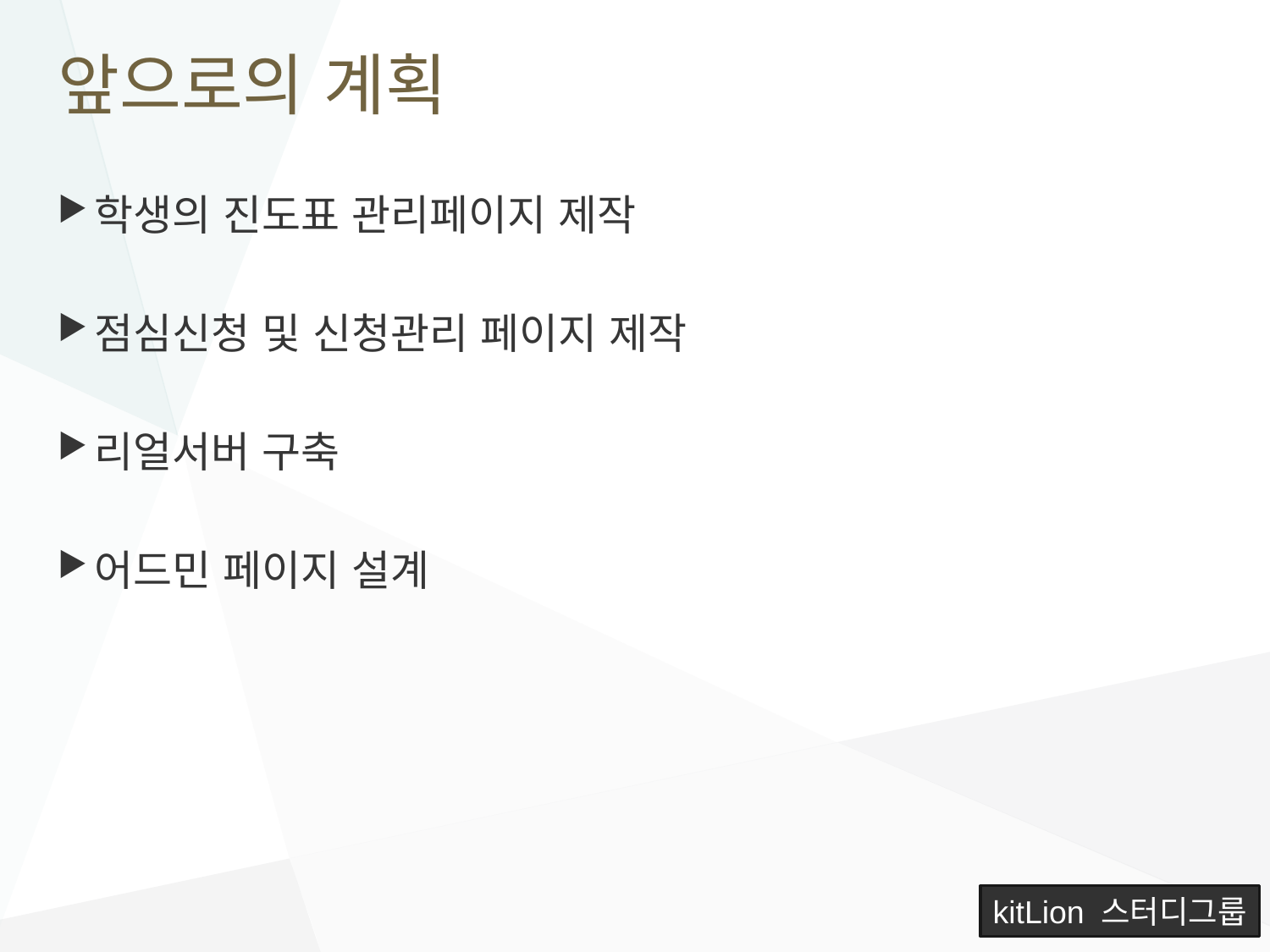

# 앞으로의 계획
학생의 진도표 관리페이지 제작

점심신청 및 신청관리 페이지 제작

리얼서버 구축

어드민 페이지 설계
kitLion 스터디그룹